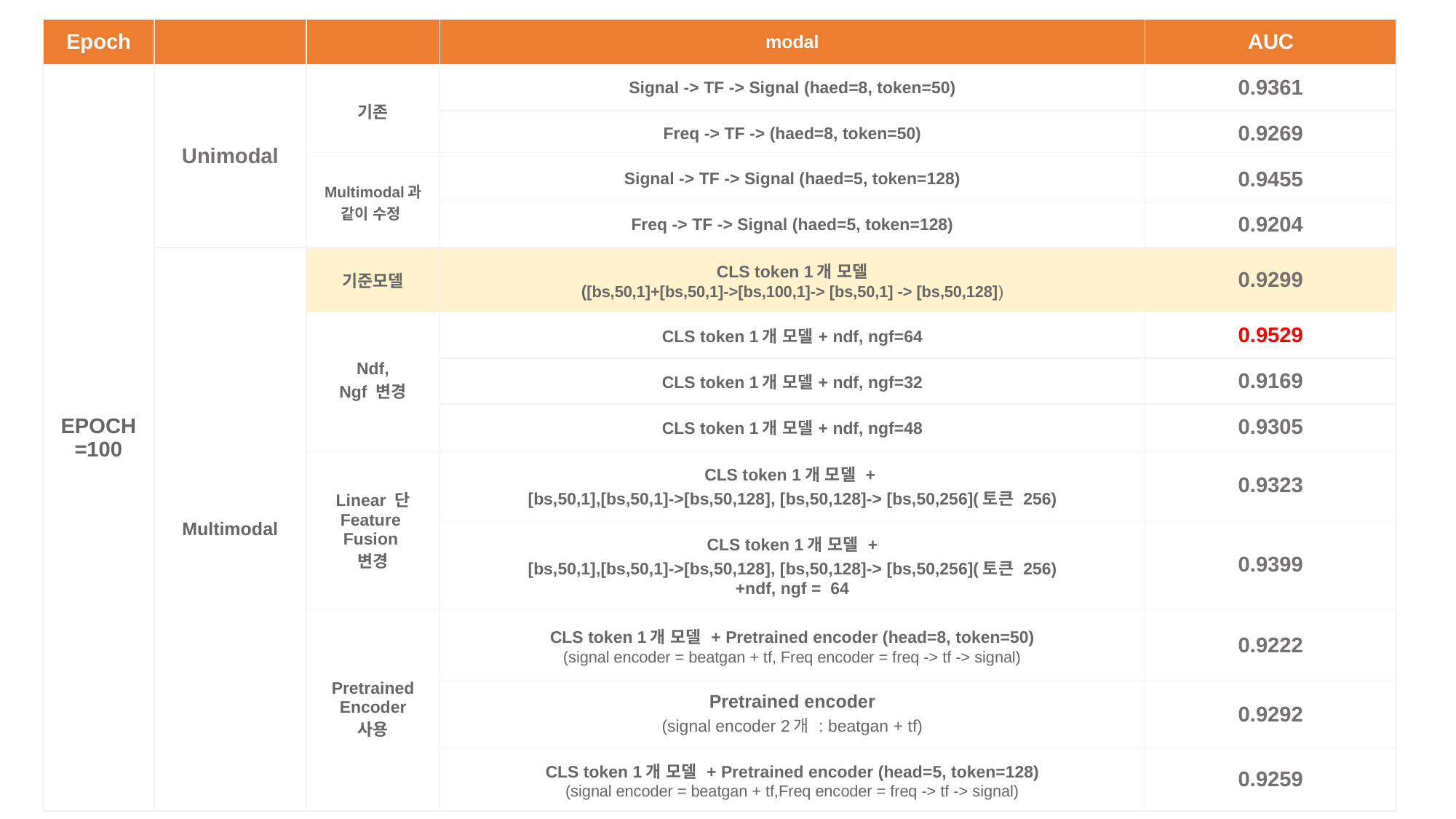

| Epoch |  |  | modal | AUC |
| --- | --- | --- | --- | --- |
| EPOCH =100 | Unimodal | 기존 | Signal -> TF -> Signal (haed=8, token=50) | 0.9361 |
|  |  |  | Freq -> TF -> (haed=8, token=50) | 0.9269 |
|  |  | Multimodal과 같이 수정 | Signal -> TF -> Signal (haed=5, token=128) | 0.9455 |
|  |  |  | Freq -> TF -> Signal (haed=5, token=128) | 0.9204 |
|  | Multimodal | 기준모델 | CLS token 1개 모델 ([bs,50,1]+[bs,50,1]->[bs,100,1]-> [bs,50,1] -> [bs,50,128]) | 0.9299 |
|  |  | Ndf, Ngf 변경 | CLS token 1개 모델+ ndf, ngf=64 | 0.9529 |
|  |  |  | CLS token 1개 모델+ ndf, ngf=32 | 0.9169 |
|  |  |  | CLS token 1개 모델+ ndf, ngf=48 | 0.9305 |
|  |  | Linear 단 Feature Fusion 변경 | CLS token 1개 모델 + [bs,50,1],[bs,50,1]->[bs,50,128], [bs,50,128]-> [bs,50,256](토큰 256) | 0.9323 |
|  |  |  | CLS token 1개 모델 + [bs,50,1],[bs,50,1]->[bs,50,128], [bs,50,128]-> [bs,50,256](토큰 256) +ndf, ngf = 64 | 0.9399 |
|  |  | Pretrained Encoder 사용 | CLS token 1개 모델 + Pretrained encoder (head=8, token=50) (signal encoder = beatgan + tf, Freq encoder = freq -> tf -> signal) | 0.9222 |
|  |  |  | Pretrained encoder (signal encoder 2개 : beatgan + tf) | 0.9292 |
|  |  |  | CLS token 1개 모델 + Pretrained encoder (head=5, token=128) (signal encoder = beatgan + tf,Freq encoder = freq -> tf -> signal) | 0.9259 |